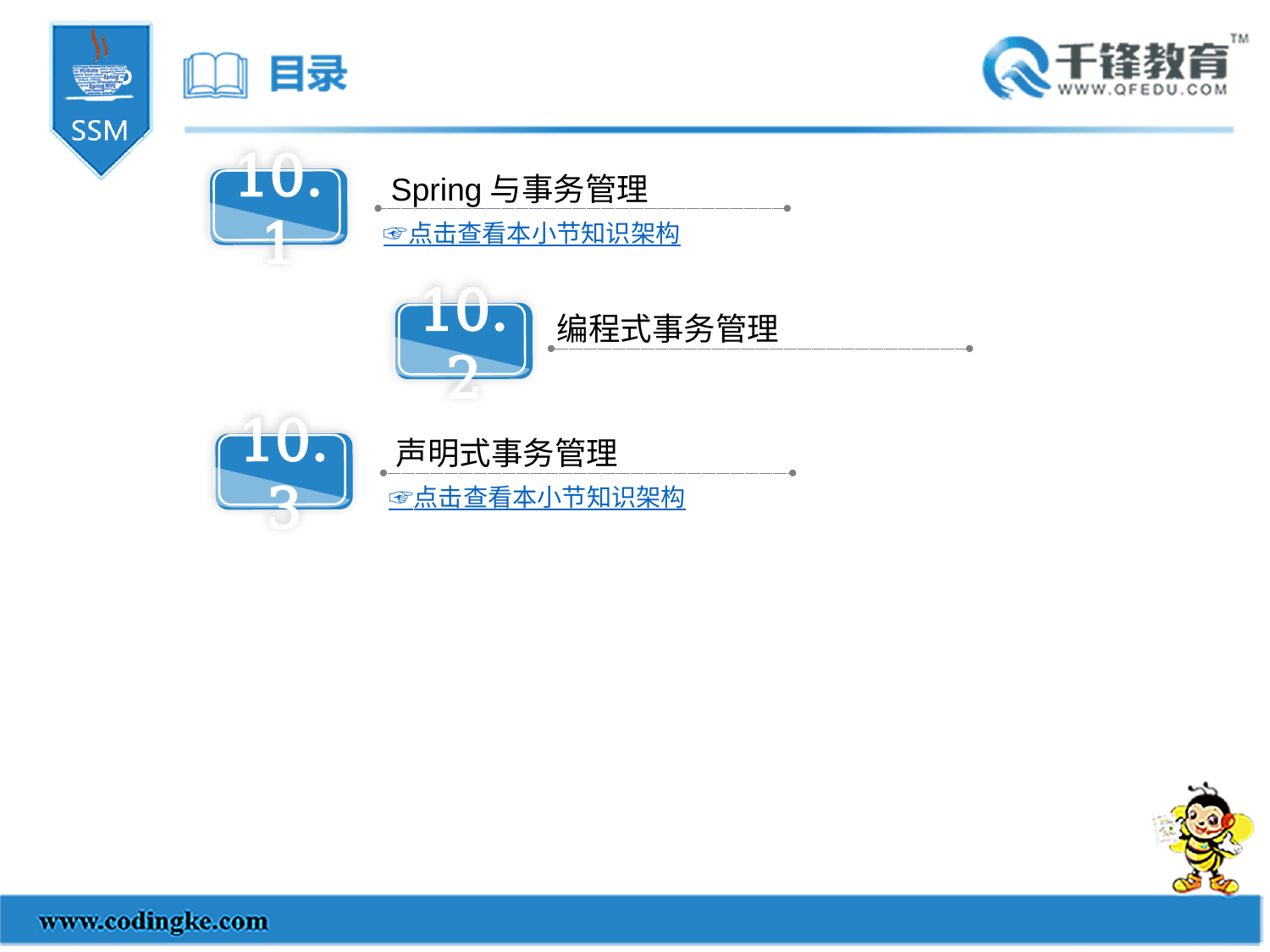

Spring与事务管理
10.1

☞点击查看本小节知识架构
编程式事务管理

10.2

声明式事务管理
10.3

☞点击查看本小节知识架构